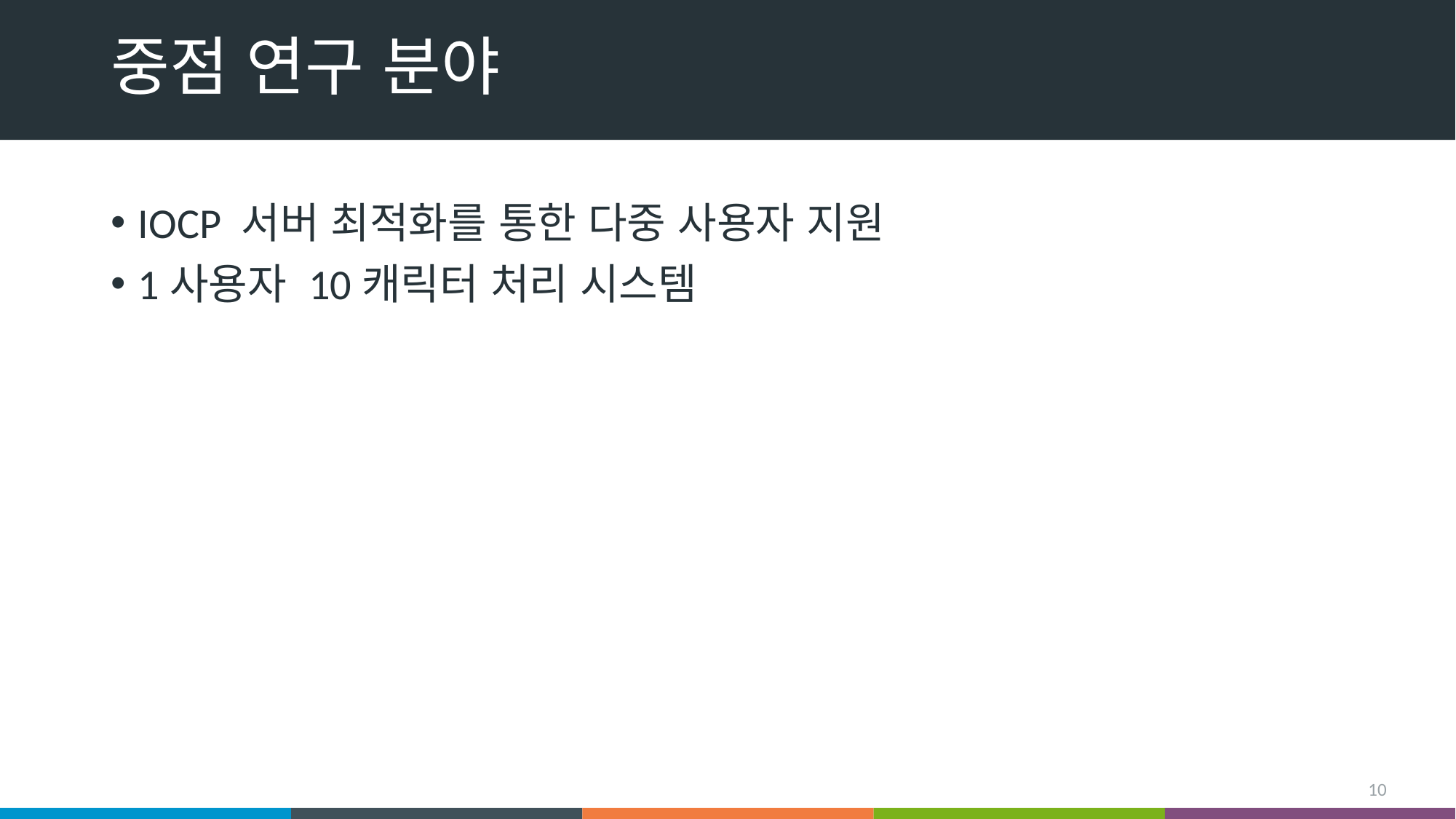

# 중점 연구 분야
IOCP 서버 최적화를 통한 다중 사용자 지원
1사용자 10캐릭터 처리 시스템

10